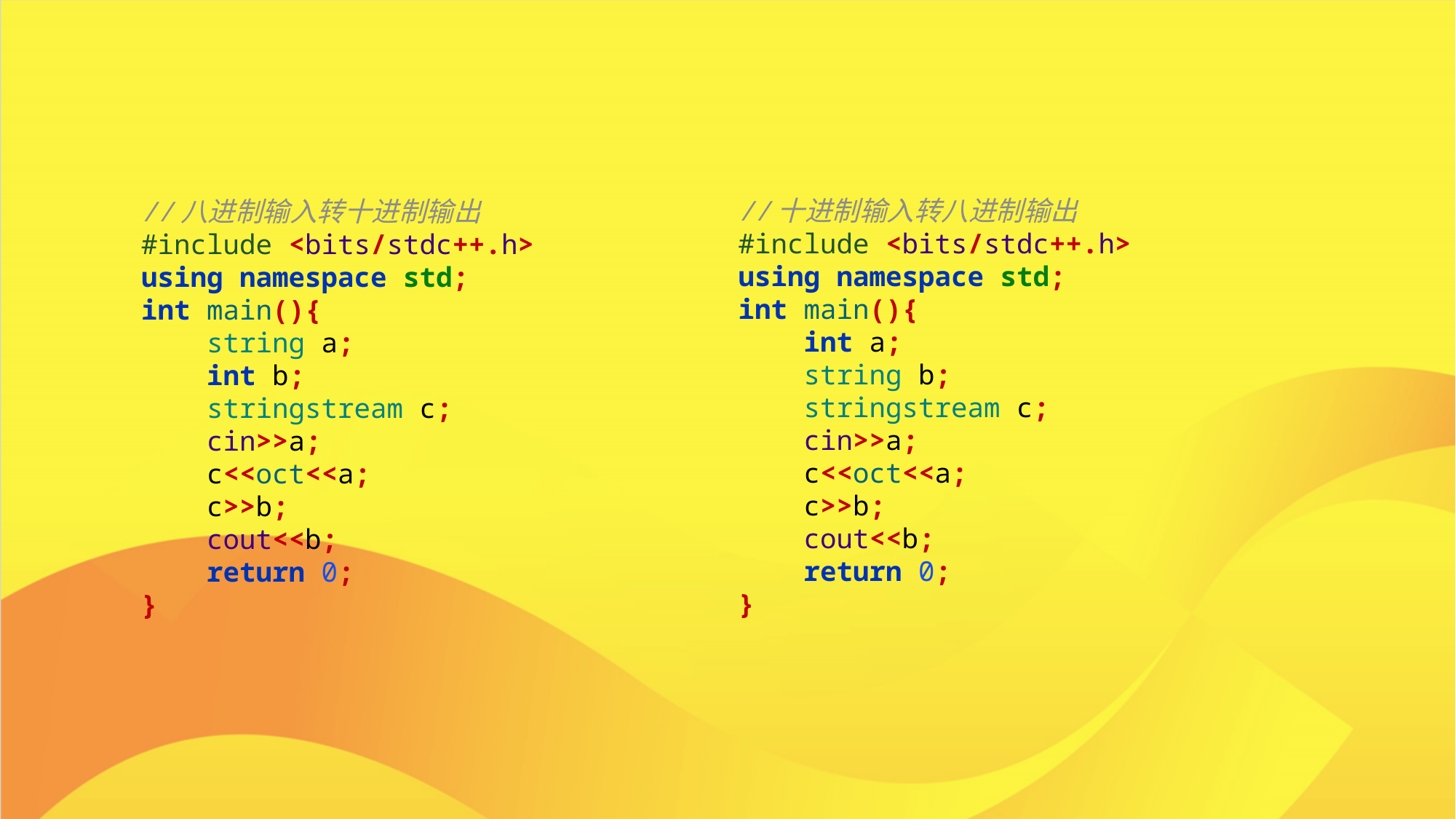

//十进制输入转八进制输出
#include <bits/stdc++.h>
using namespace std;
int main(){
    int a;
    string b;
    stringstream c;
    cin>>a;
    c<<oct<<a;
    c>>b;
    cout<<b;
    return 0;
}
//八进制输入转十进制输出
#include <bits/stdc++.h>
using namespace std;
int main(){
    string a;
    int b;
    stringstream c;
    cin>>a;
    c<<oct<<a;
    c>>b;
    cout<<b;
    return 0;
}